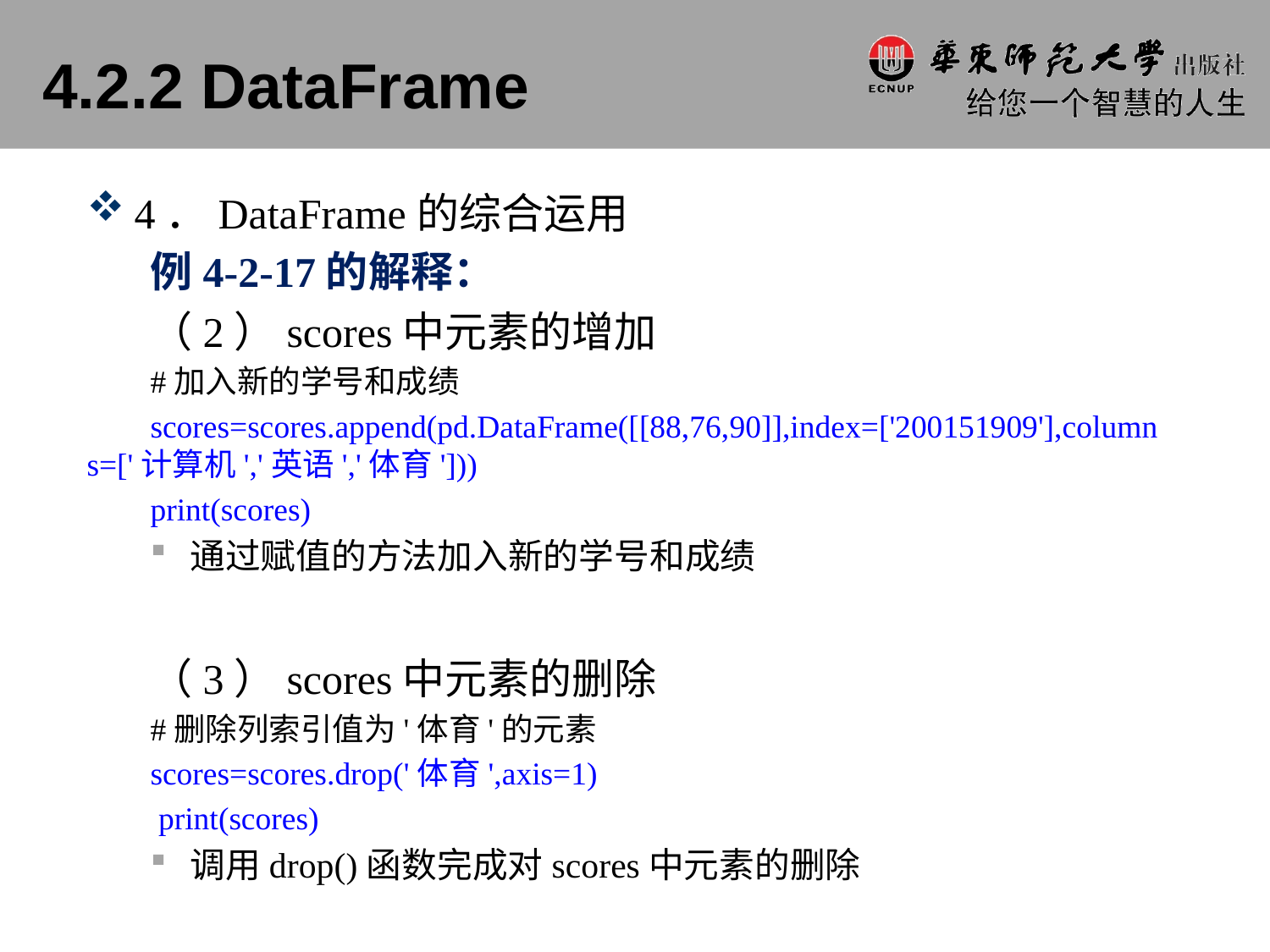

# 4.2.2 DataFrame
4．DataFrame的综合运用
例4-2-17的解释：
（2）scores中元素的增加
#加入新的学号和成绩
scores=scores.append(pd.DataFrame([[88,76,90]],index=['200151909'],columns=['计算机','英语','体育']))
print(scores)
通过赋值的方法加入新的学号和成绩

（3）scores中元素的删除
#删除列索引值为'体育'的元素
scores=scores.drop('体育',axis=1)
 print(scores)
调用drop()函数完成对scores中元素的删除